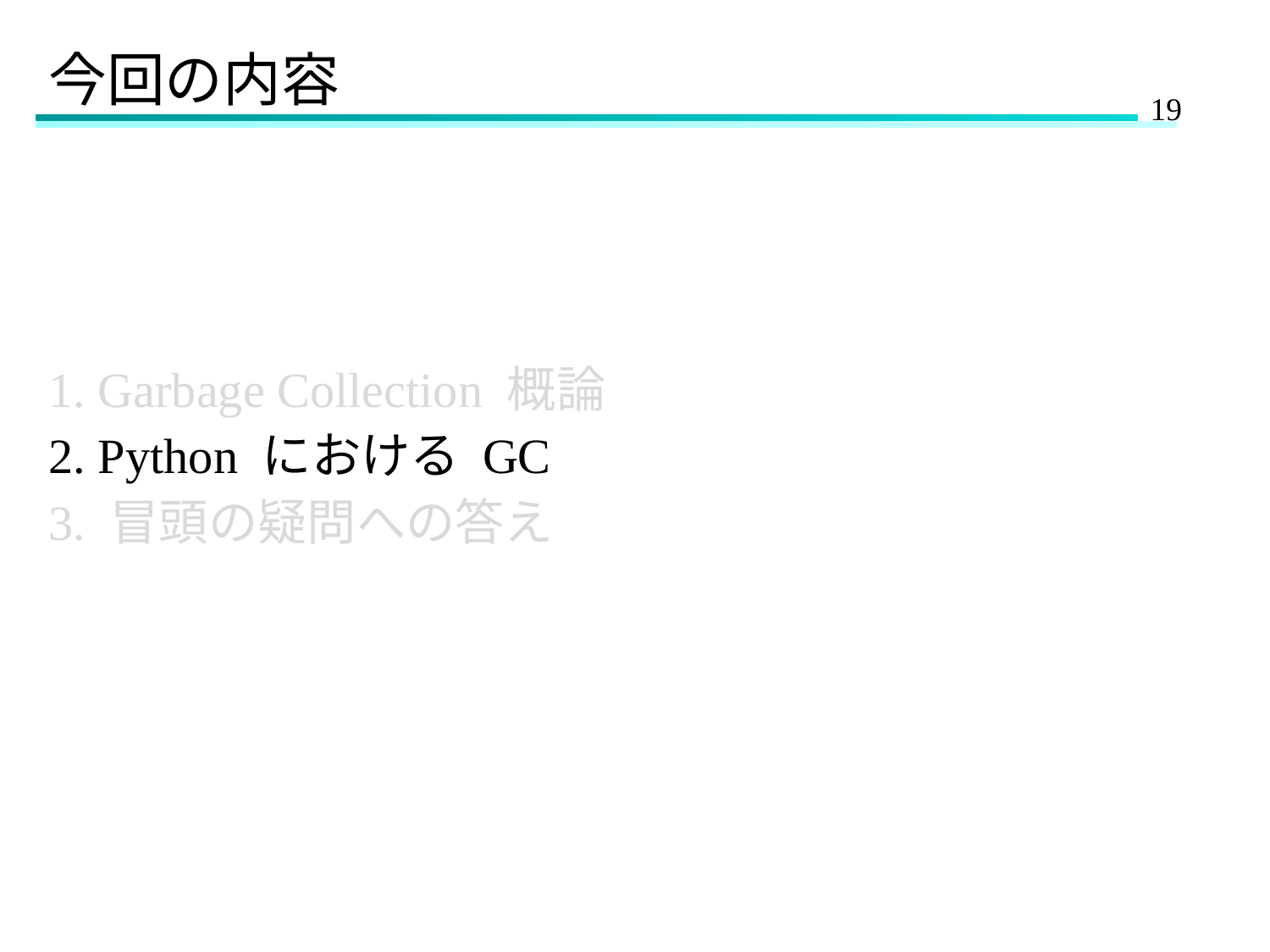

# 今回の内容

1. Garbage Collection 概論
2. Python における GC
3. 冒頭の疑問への答え